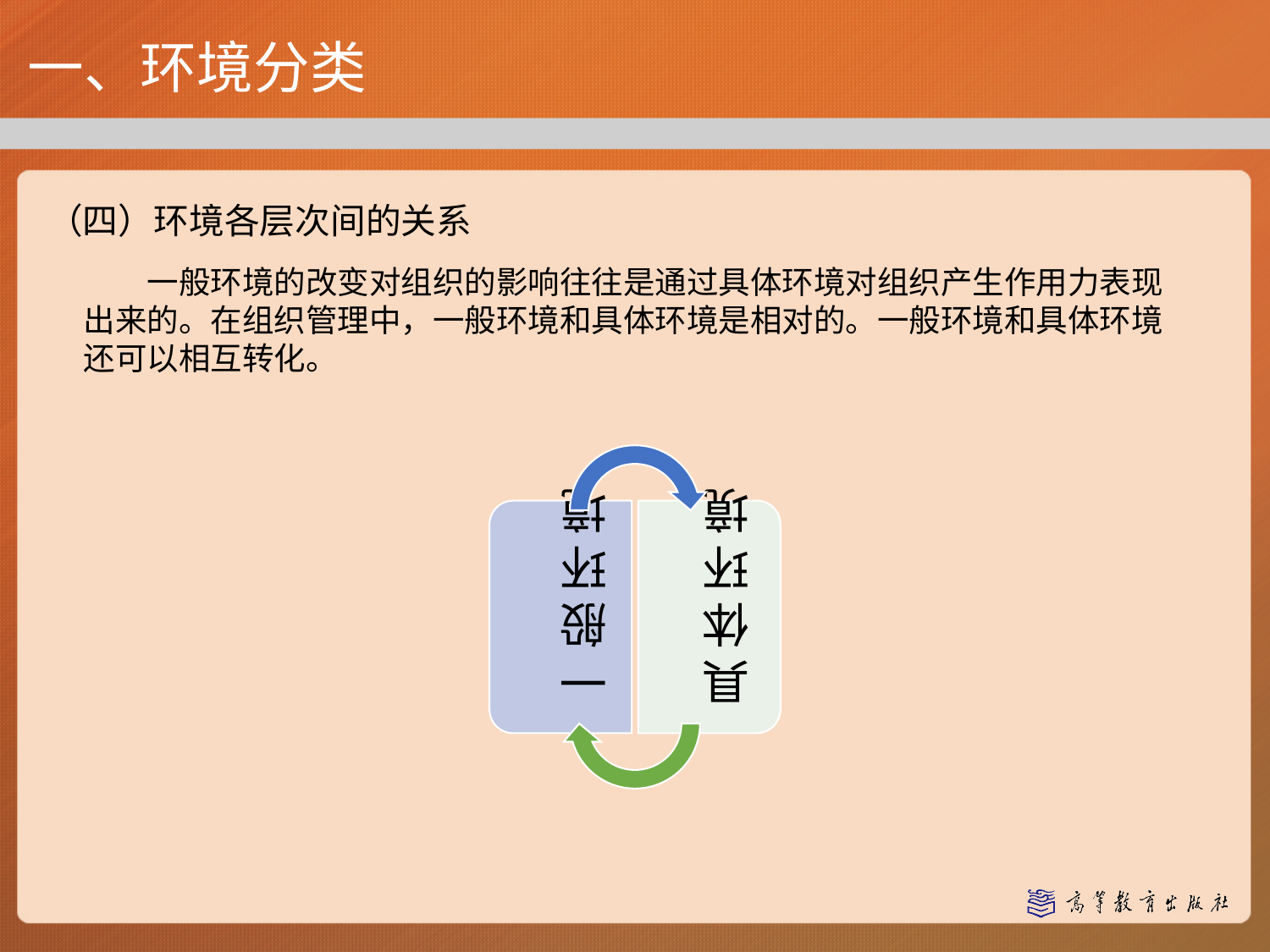

一、环境分类
（四）环境各层次间的关系
一般环境的改变对组织的影响往往是通过具体环境对组织产生作用力表现出来的。在组织管理中，一般环境和具体环境是相对的。一般环境和具体环境还可以相互转化。
一般环境
具体环境